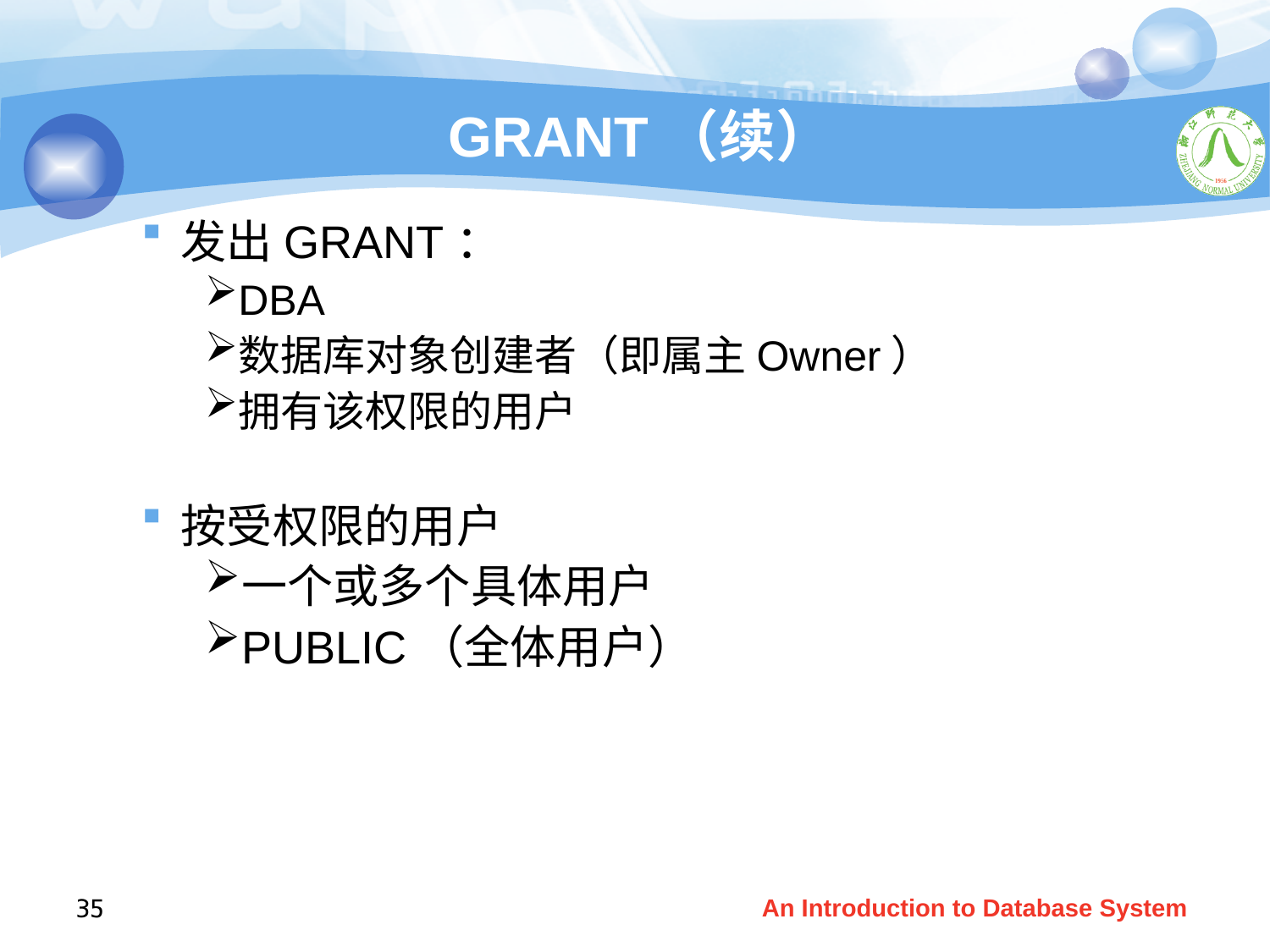

# GRANT（续）
发出GRANT：
DBA
数据库对象创建者（即属主Owner）
拥有该权限的用户

按受权限的用户
一个或多个具体用户
PUBLIC（全体用户）

35
An Introduction to Database System